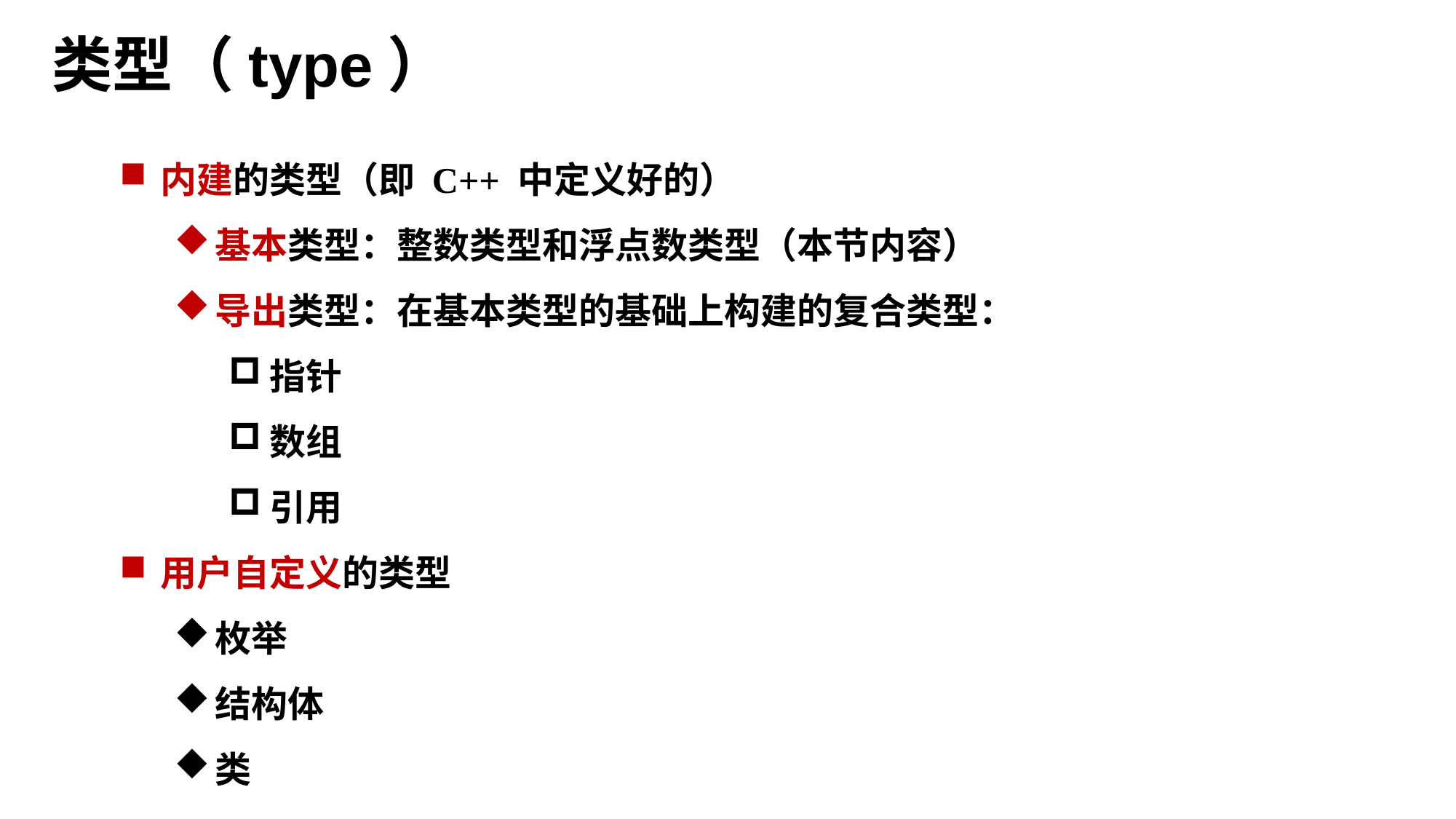

类型（type）
内建的类型（即 C++ 中定义好的）
基本类型：整数类型和浮点数类型（本节内容）
导出类型：在基本类型的基础上构建的复合类型：
指针
数组
引用
用户自定义的类型
枚举
结构体
类

2017